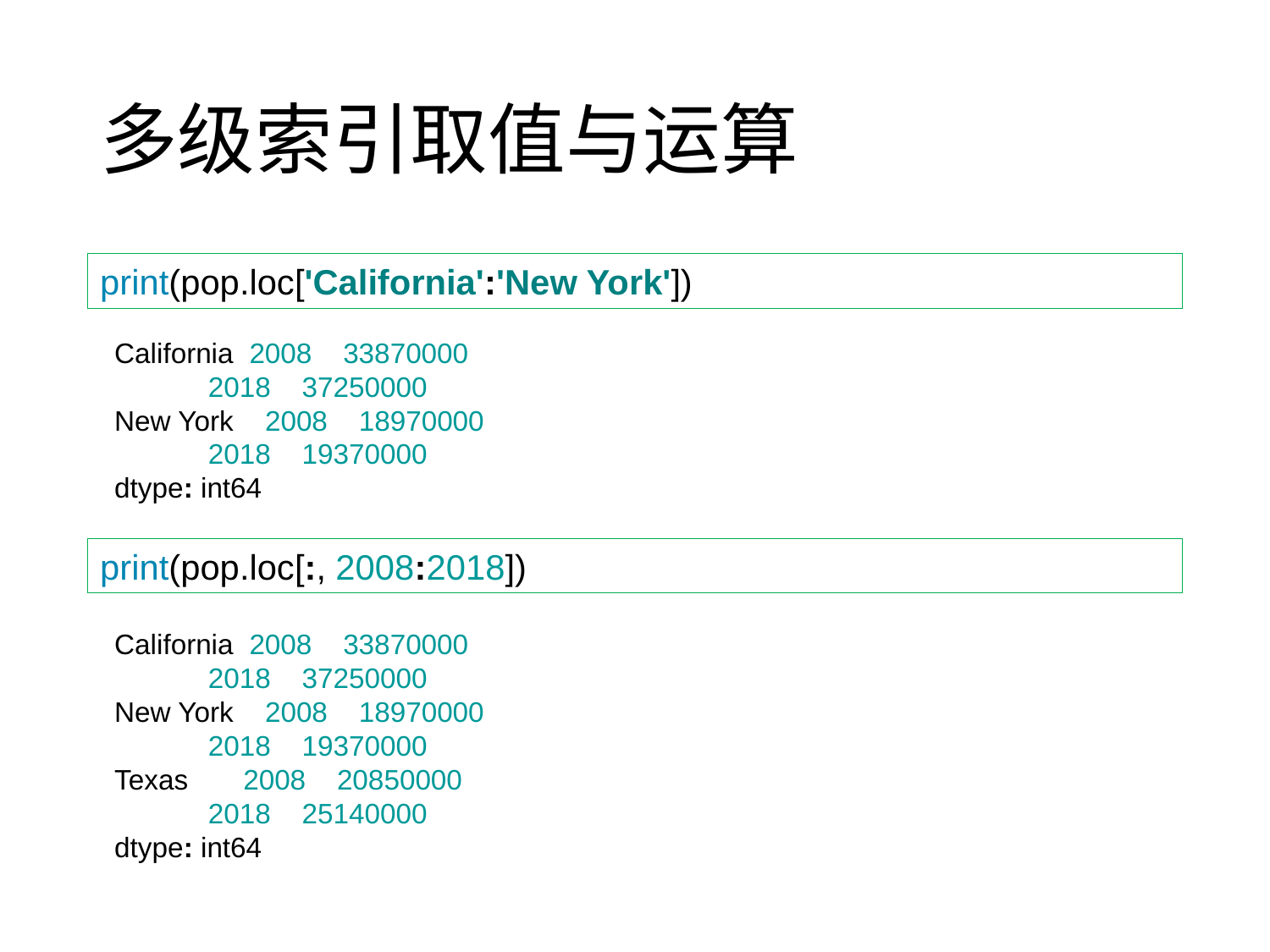

# 多级索引取值与运算
print(pop.loc['California':'New York'])
California  2008    33870000
            2018    37250000
New York    2008    18970000
            2018    19370000
dtype: int64
print(pop.loc[:, 2008:2018])
California  2008    33870000
            2018    37250000
New York    2008    18970000
            2018    19370000
Texas       2008    20850000
            2018    25140000
dtype: int64
65